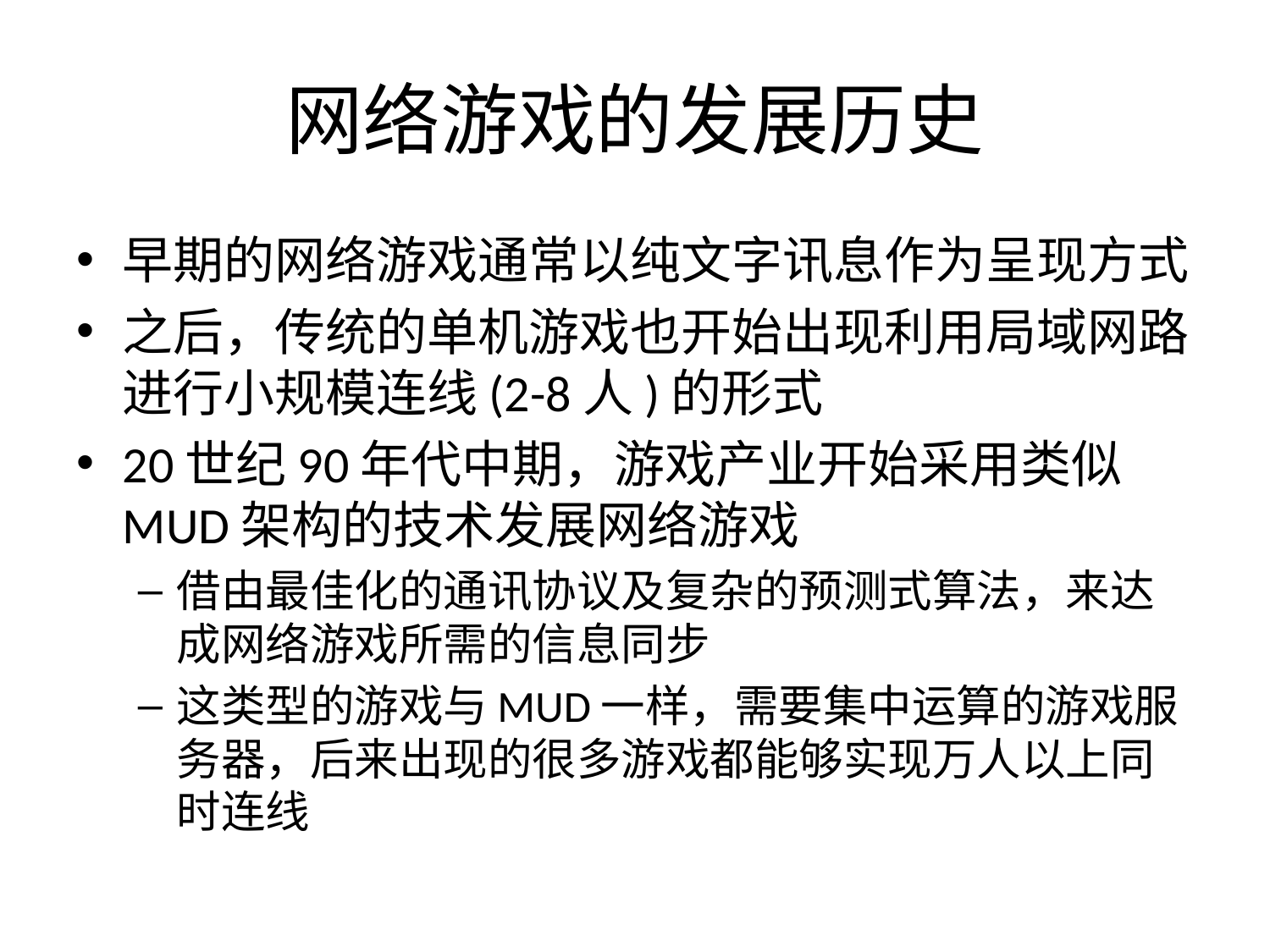

# 网络游戏的发展历史
早期的网络游戏通常以纯文字讯息作为呈现方式
之后，传统的单机游戏也开始出现利用局域网路进行小规模连线(2-8人)的形式
20世纪90年代中期，游戏产业开始采用类似MUD架构的技术发展网络游戏
借由最佳化的通讯协议及复杂的预测式算法，来达成网络游戏所需的信息同步
这类型的游戏与MUD一样，需要集中运算的游戏服务器，后来出现的很多游戏都能够实现万人以上同时连线